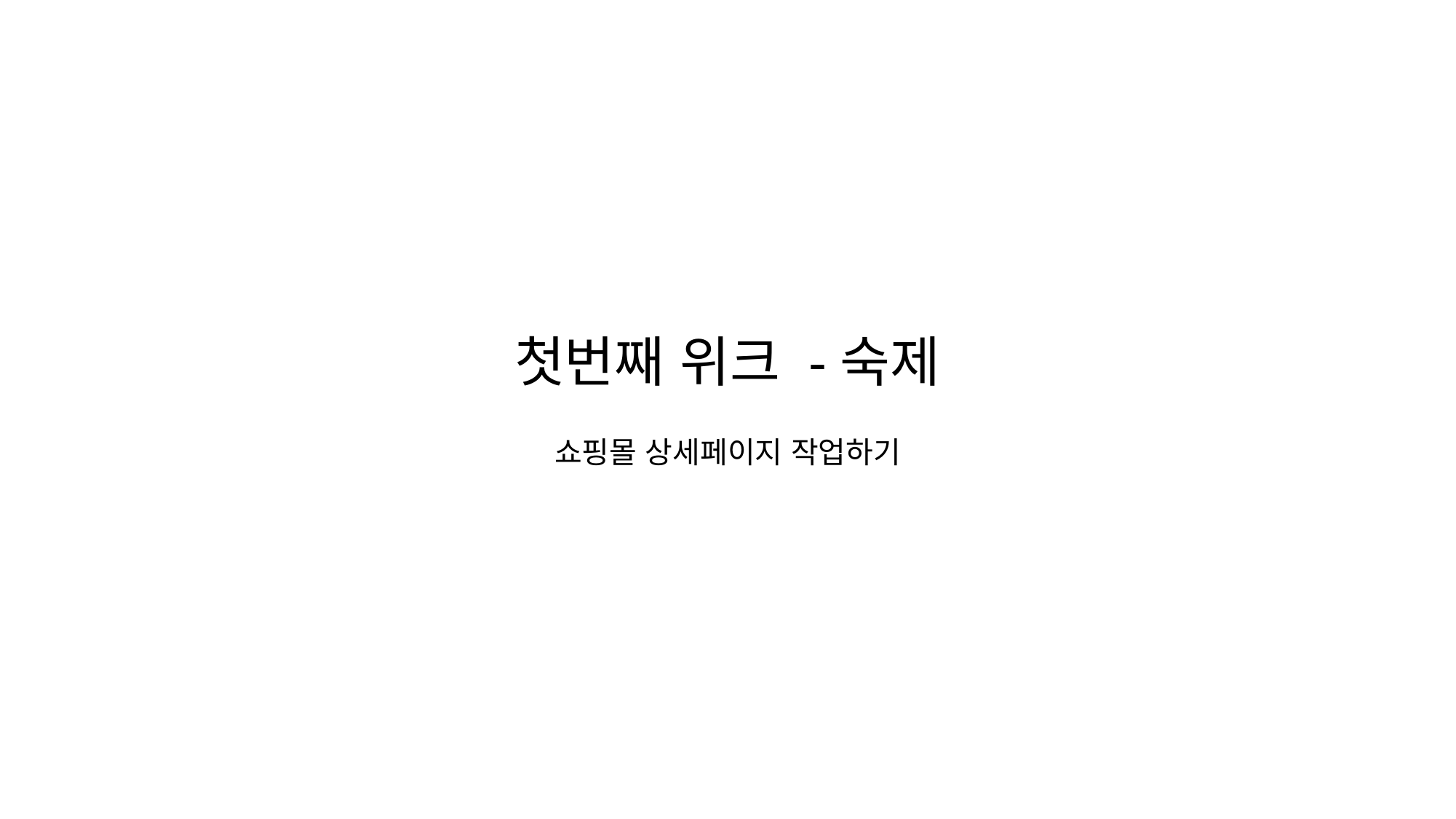

# 첫번째 위크 -숙제
쇼핑몰 상세페이지 작업하기